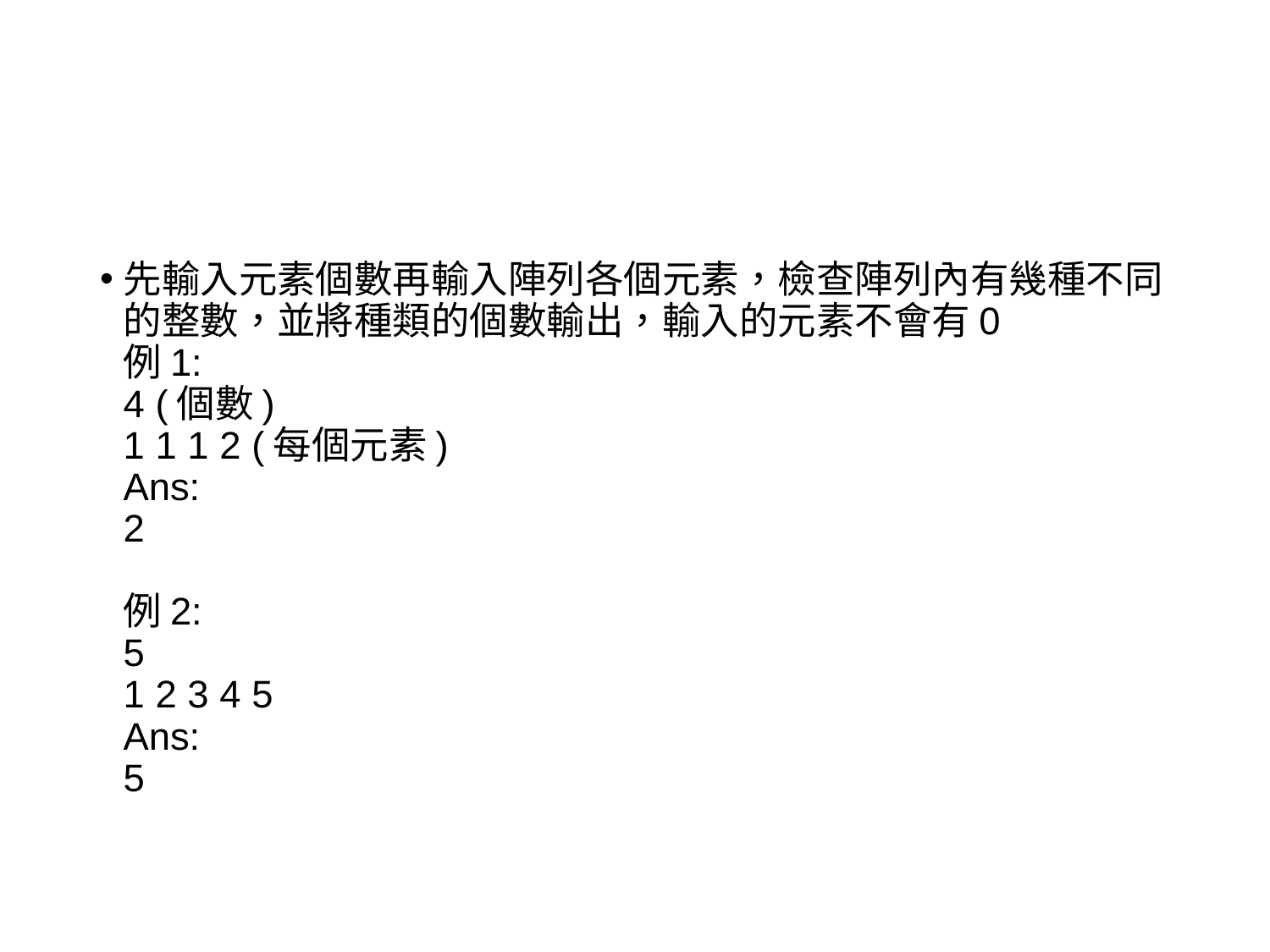

#
先輸入元素個數再輸入陣列各個元素，檢查陣列內有幾種不同的整數，並將種類的個數輸出，輸入的元素不會有0
例1:
4 (個數)
1 1 1 2 (每個元素)
Ans:
2
例2:
5
1 2 3 4 5
Ans:
5